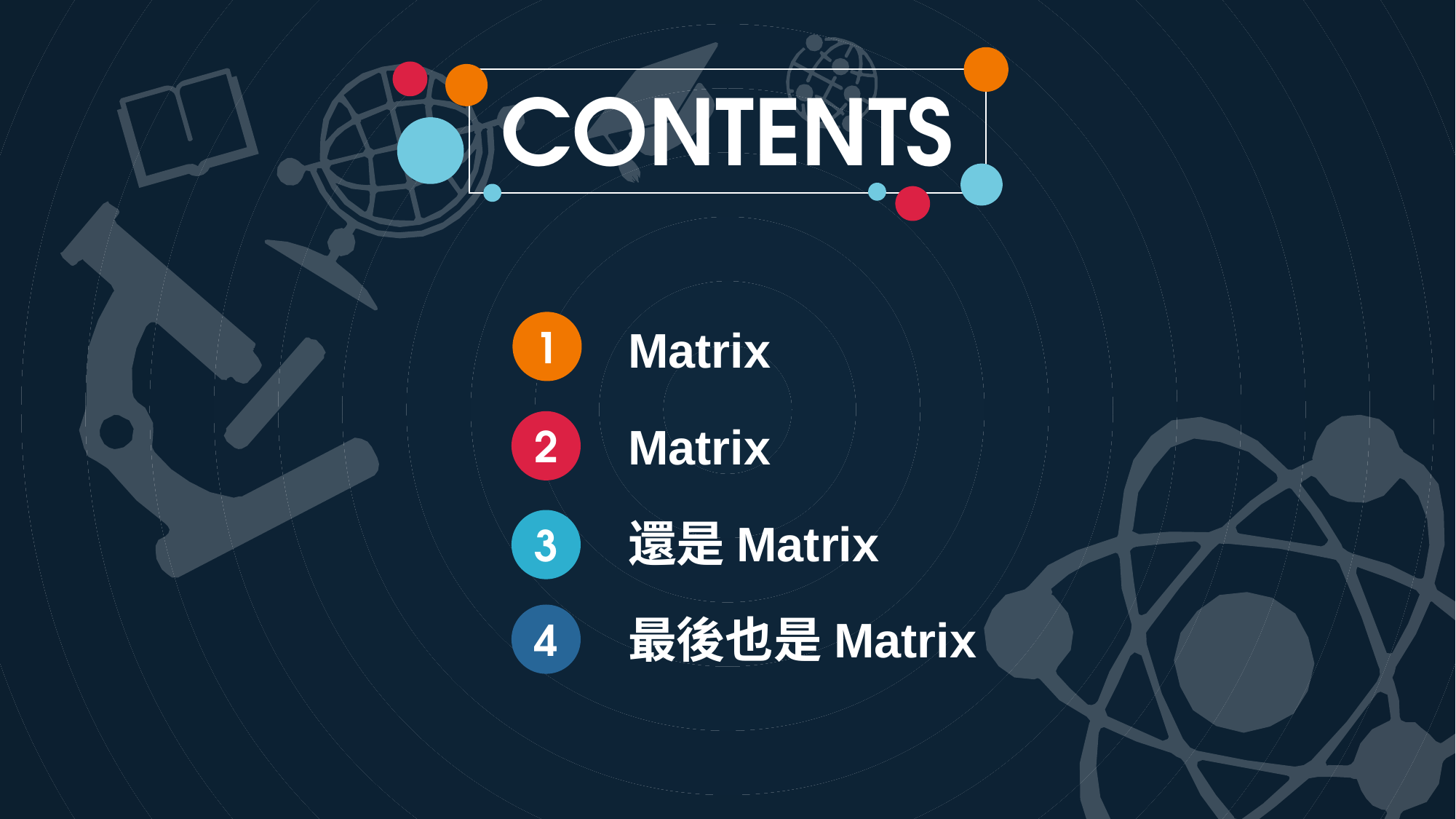

CONTENTS

1
Matrix
Matrix
2
還是Matrix
3
最後也是Matrix
4